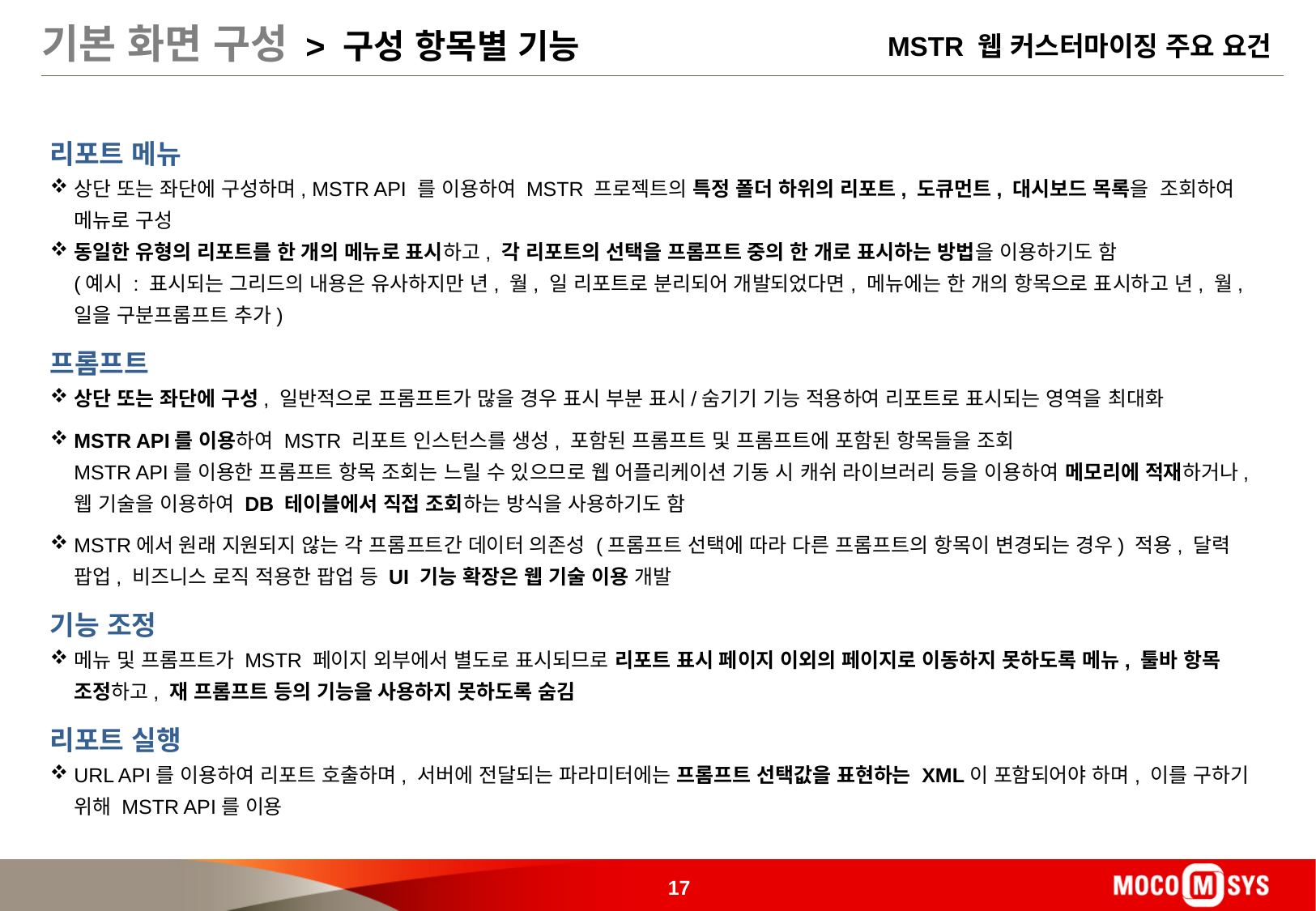

# 기본 화면 구성 > 구성 항목별 기능
MSTR 웹 커스터마이징 주요 요건
리포트 메뉴
상단 또는 좌단에 구성하며, MSTR API 를 이용하여 MSTR 프로젝트의 특정 폴더 하위의 리포트, 도큐먼트, 대시보드 목록을  조회하여 메뉴로 구성
동일한 유형의 리포트를 한 개의 메뉴로 표시하고, 각 리포트의 선택을 프롬프트 중의 한 개로 표시하는 방법을 이용하기도 함
(예시 : 표시되는 그리드의 내용은 유사하지만 년, 월, 일 리포트로 분리되어 개발되었다면, 메뉴에는 한 개의 항목으로 표시하고 년, 월, 일을 구분프롬프트 추가)
프롬프트
상단 또는 좌단에 구성, 일반적으로 프롬프트가 많을 경우 표시 부분 표시/숨기기 기능 적용하여 리포트로 표시되는 영역을 최대화
MSTR API를 이용하여 MSTR 리포트 인스턴스를 생성, 포함된 프롬프트 및 프롬프트에 포함된 항목들을 조회
MSTR API를 이용한 프롬프트 항목 조회는 느릴 수 있으므로 웹 어플리케이션 기동 시 캐쉬 라이브러리 등을 이용하여 메모리에 적재하거나, 웹 기술을 이용하여 DB 테이블에서 직접 조회하는 방식을 사용하기도 함
MSTR에서 원래 지원되지 않는 각 프롬프트간 데이터 의존성 (프롬프트 선택에 따라 다른 프롬프트의 항목이 변경되는 경우) 적용, 달력 팝업, 비즈니스 로직 적용한 팝업 등 UI 기능 확장은 웹 기술 이용 개발
기능 조정
메뉴 및 프롬프트가 MSTR 페이지 외부에서 별도로 표시되므로 리포트 표시 페이지 이외의 페이지로 이동하지 못하도록 메뉴, 툴바 항목 조정하고, 재 프롬프트 등의 기능을 사용하지 못하도록 숨김
리포트 실행
URL API를 이용하여 리포트 호출하며, 서버에 전달되는 파라미터에는 프롬프트 선택값을 표현하는 XML이 포함되어야 하며, 이를 구하기 위해 MSTR API를 이용